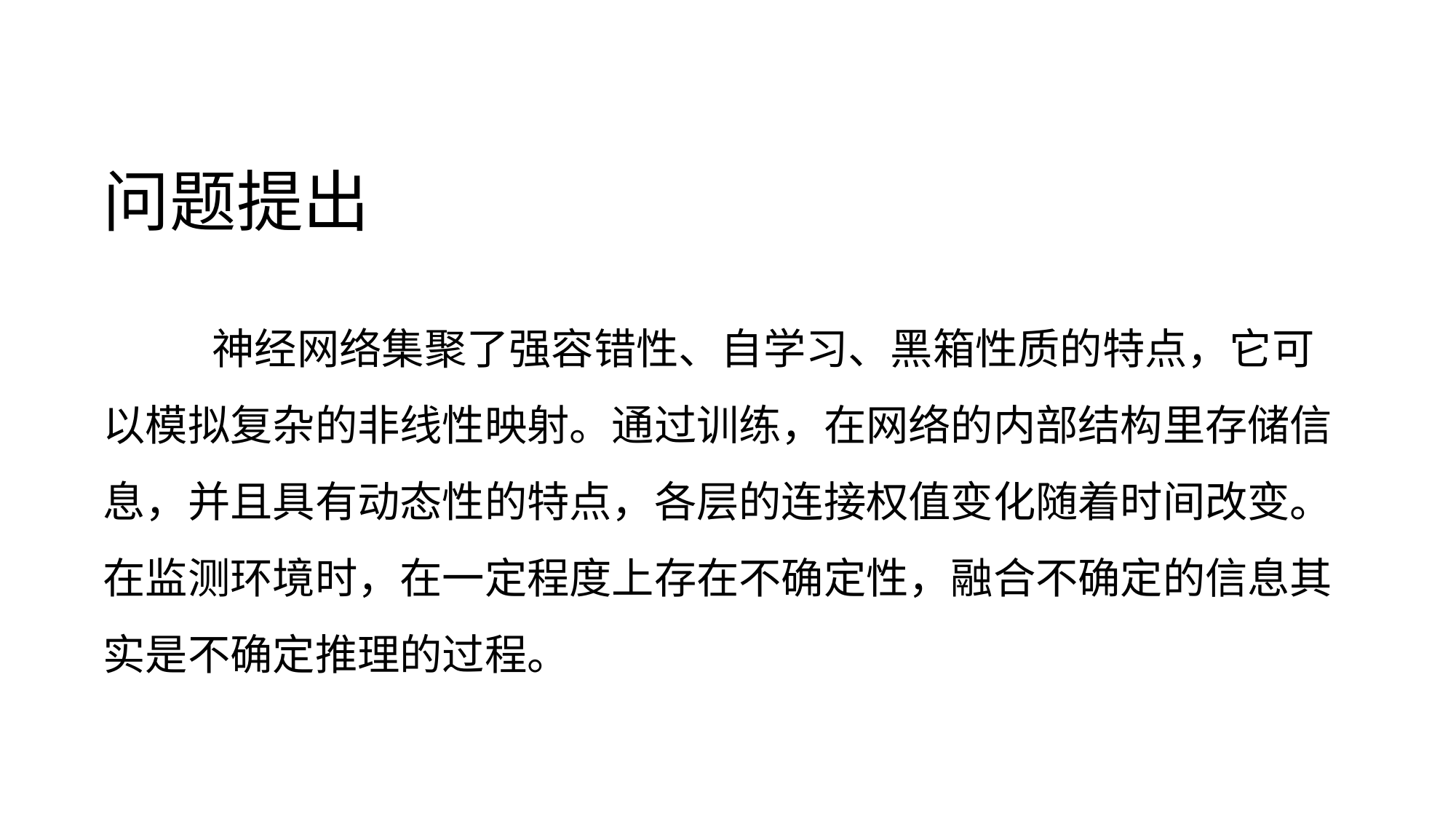

# 问题提出
     	神经网络集聚了强容错性、自学习、黑箱性质的特点，它可以模拟复杂的非线性映射。通过训练，在网络的内部结构里存储信息，并且具有动态性的特点，各层的连接权值变化随着时间改变。在监测环境时，在一定程度上存在不确定性，融合不确定的信息其实是不确定推理的过程。